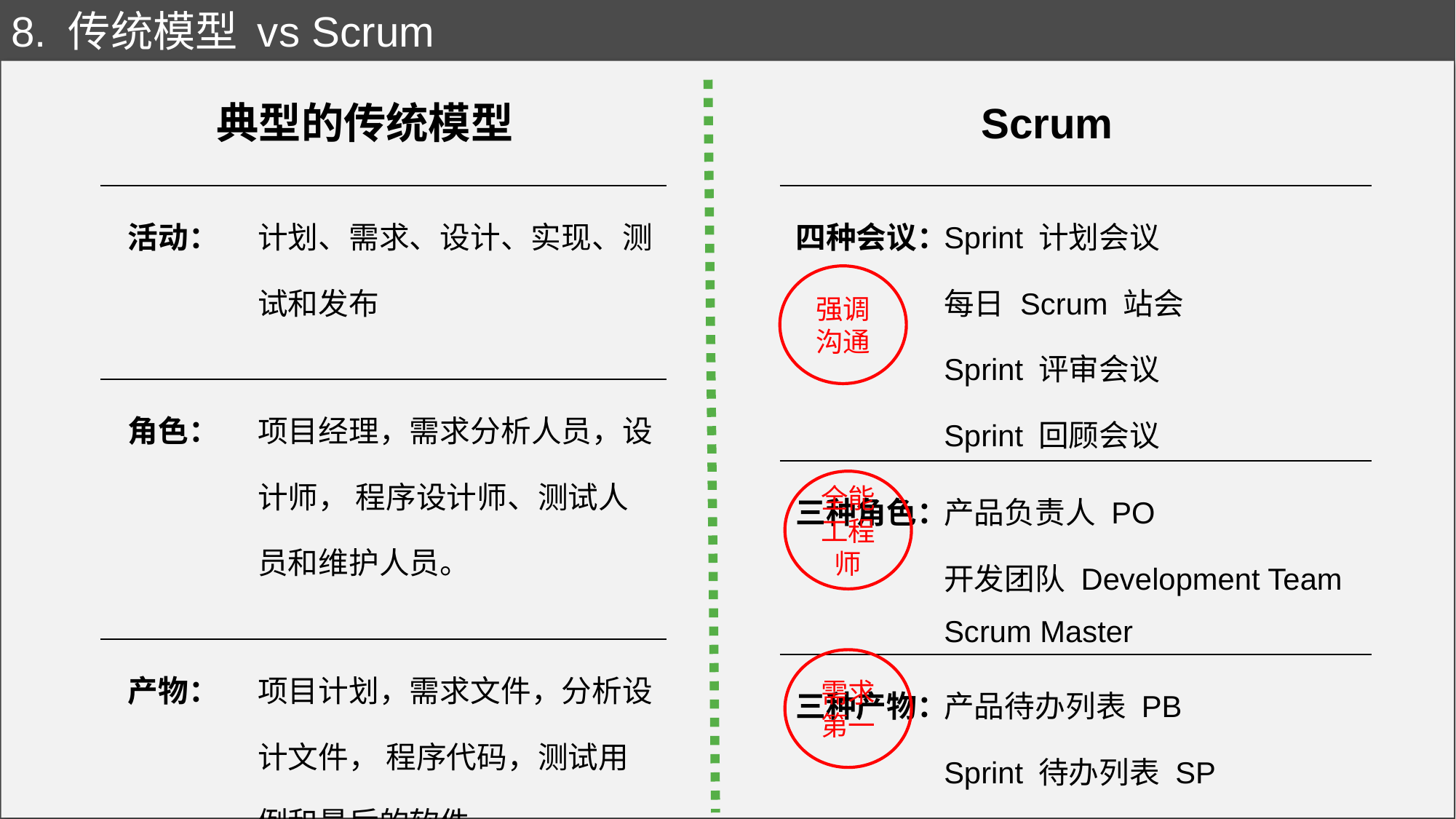

# 8. 传统模型 vs Scrum
典型的传统模型
Scrum
| 活动： | 计划、需求、设计、实现、测试和发布 |
| --- | --- |
| 角色： | 项目经理，需求分析人员，设计师， 程序设计师、测试人员和维护人员。 |
| 产物： | 项目计划，需求文件，分析设计文件， 程序代码，测试用例和最后的软件。 |
| 四种会议： | Sprint 计划会议 每日 Scrum 站会 Sprint 评审会议 Sprint 回顾会议 |
| --- | --- |
| 三种角色： | 产品负责人 PO 开发团队 Development Team Scrum Master |
| 三种产物： | 产品待办列表 PB Sprint 待办列表 SP 增量 |
强调沟通
全能工程师
需求第一